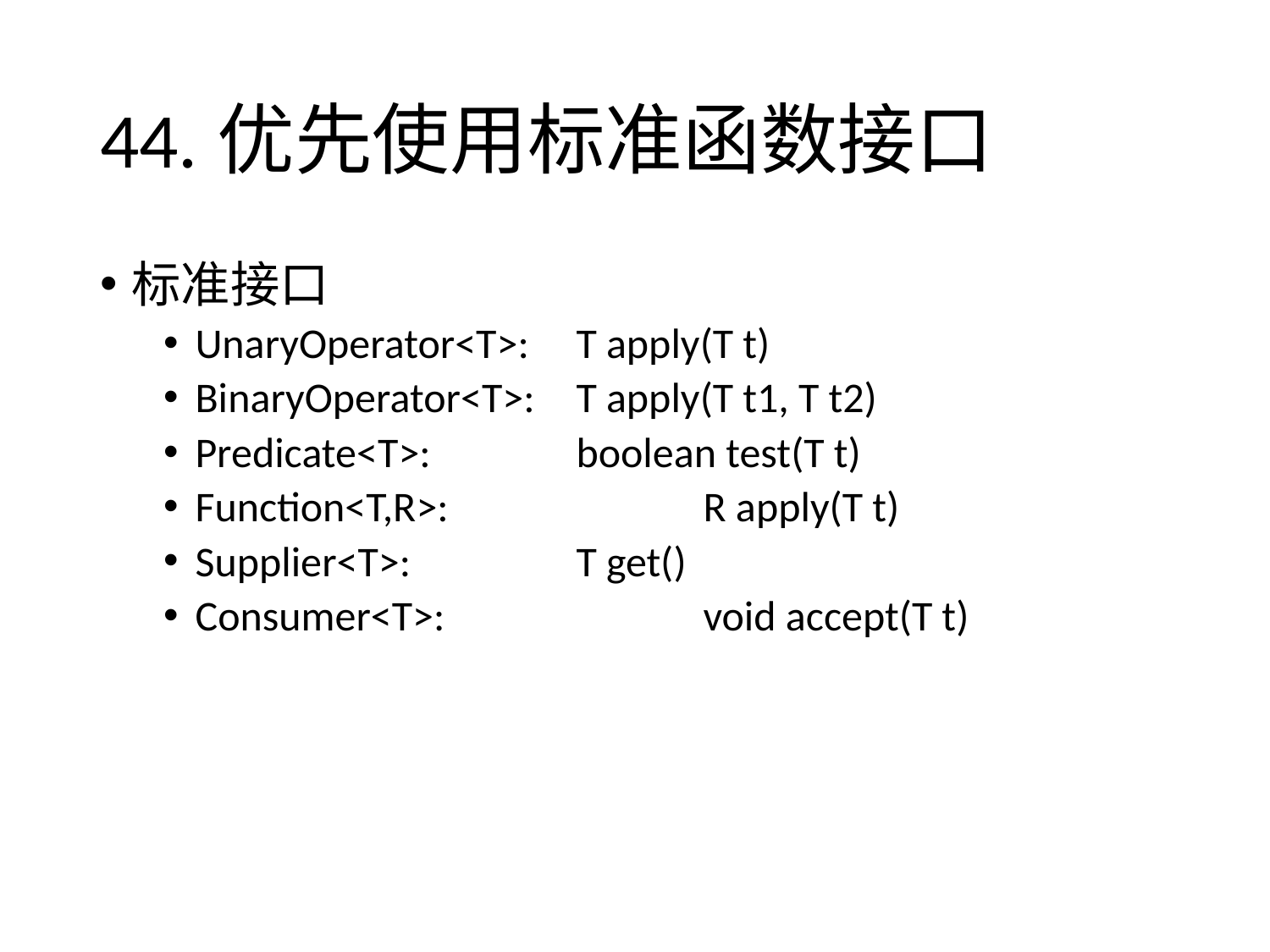

# 44.优先使用标准函数接口
标准接口
UnaryOperator<T>: 	T apply(T t)
BinaryOperator<T>: 	T apply(T t1, T t2)
Predicate<T>: 		boolean test(T t)
Function<T,R>: 		R apply(T t)
Supplier<T>: 		T get()
Consumer<T>: 		void accept(T t)